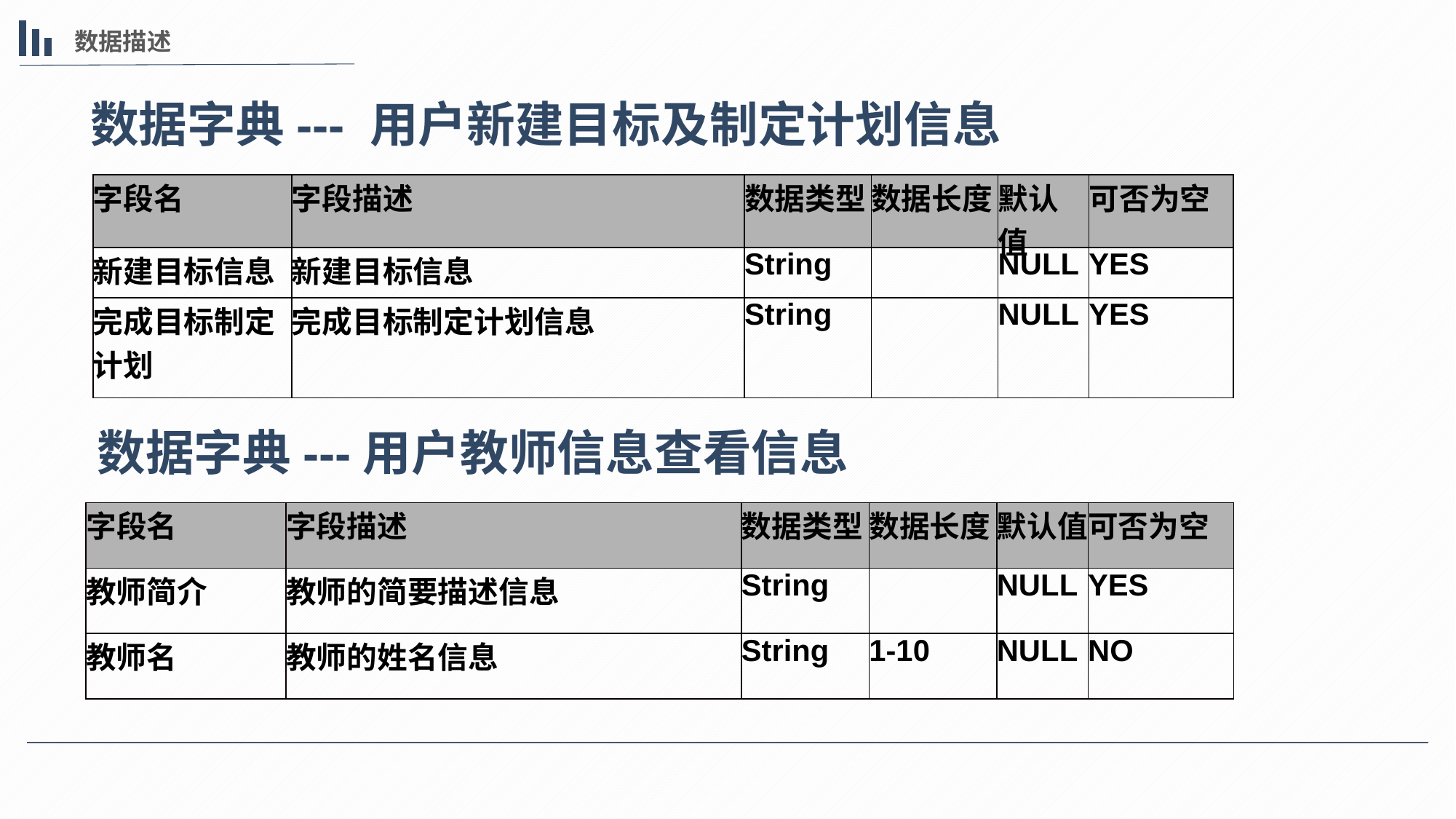

数据描述

数据字典--- 用户新建目标及制定计划信息

| 字段名 | 字段描述 | 数据类型 | 数据长度 | 默认值 | 可否为空 |
| --- | --- | --- | --- | --- | --- |
| 新建目标信息 | 新建目标信息 | String |  | NULL | YES |
| 完成目标制定计划 | 完成目标制定计划信息 | String |  | NULL | YES |
数据字典---用户教师信息查看信息
| 字段名 | 字段描述 | 数据类型 | 数据长度 | 默认值 | 可否为空 |
| --- | --- | --- | --- | --- | --- |
| 教师简介 | 教师的简要描述信息 | String |  | NULL | YES |
| 教师名 | 教师的姓名信息 | String | 1-10 | NULL | NO |